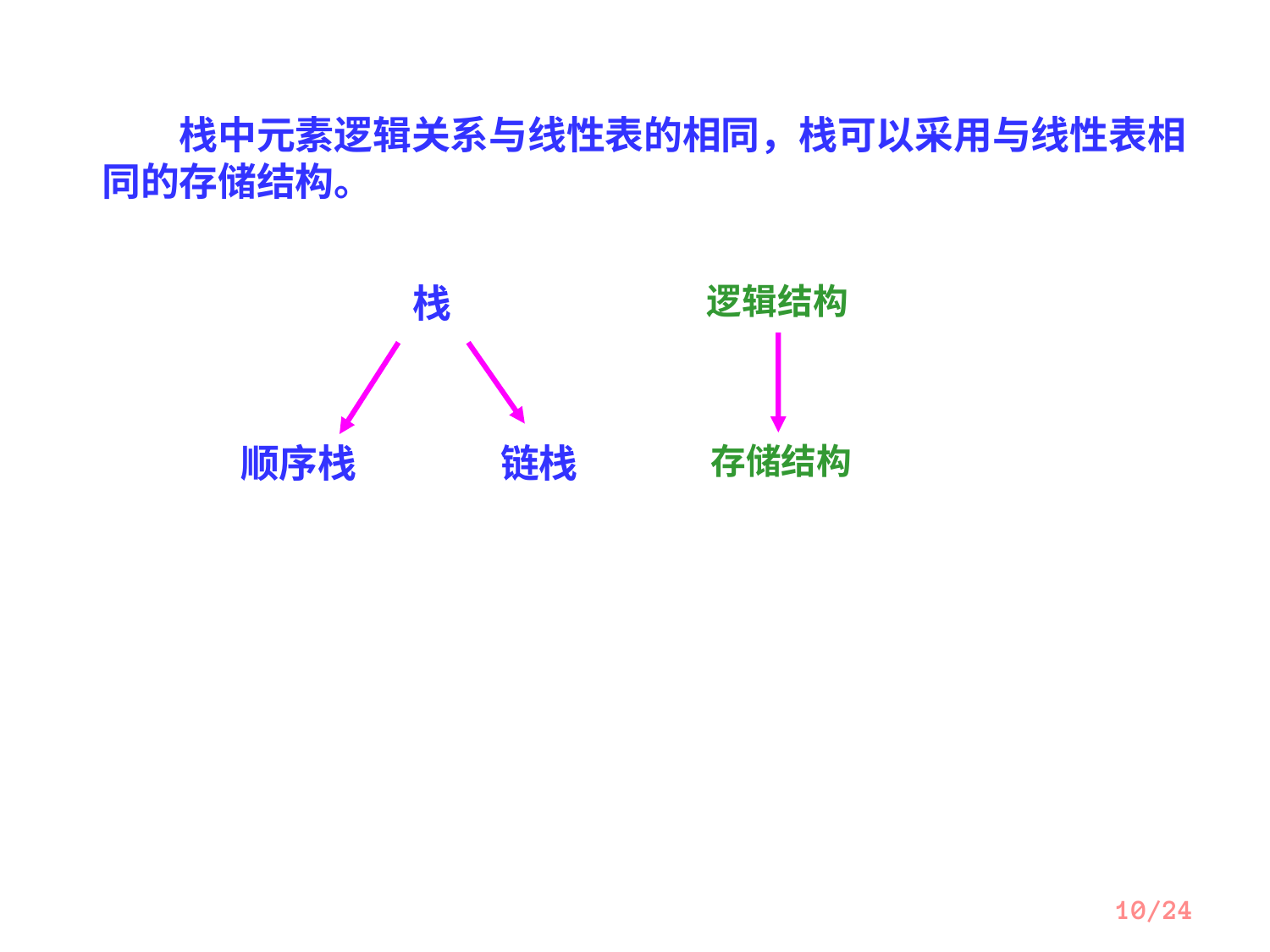

栈中元素逻辑关系与线性表的相同，栈可以采用与线性表相同的存储结构。
栈
逻辑结构

顺序栈
链栈
存储结构
10/24